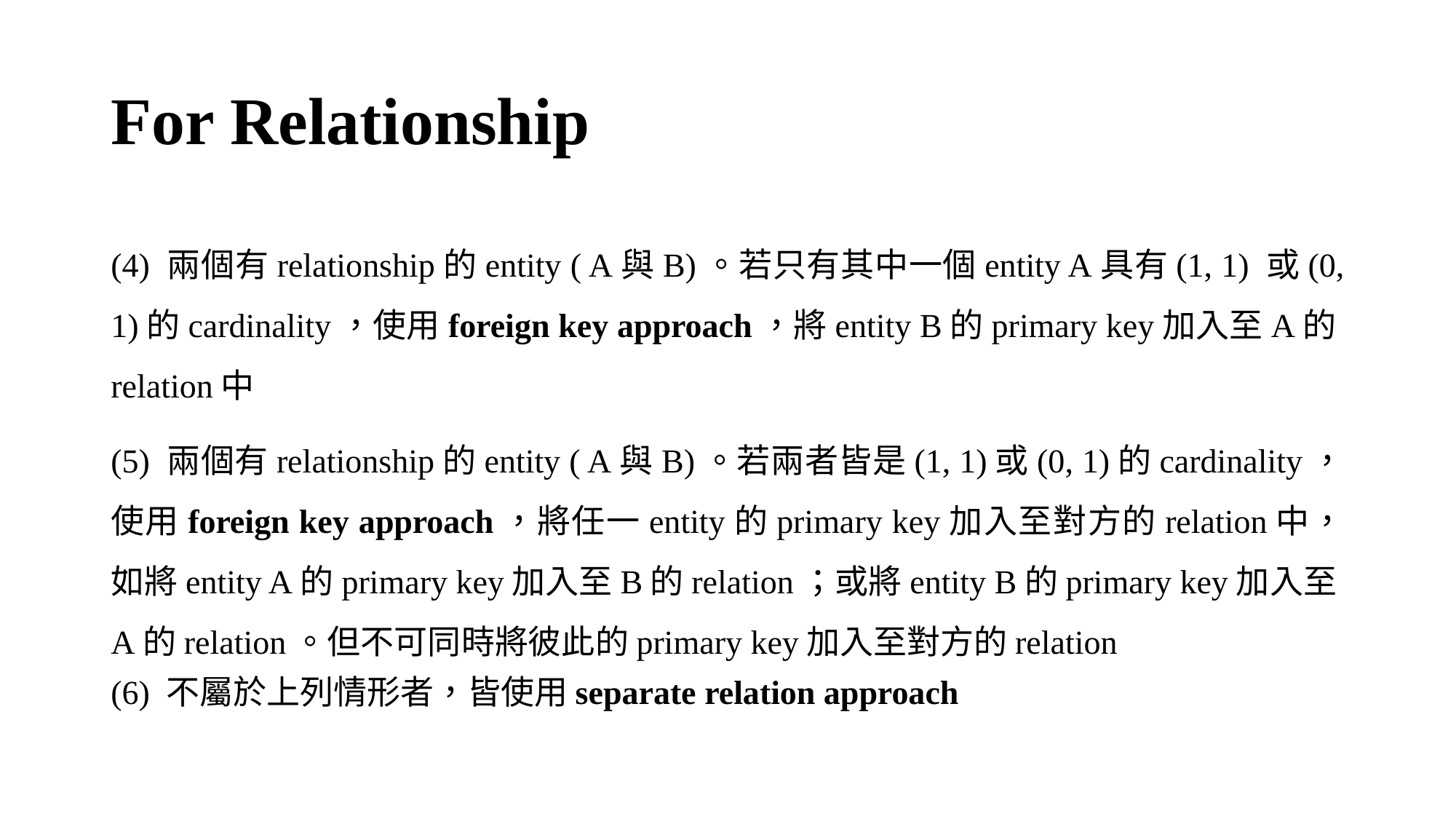

# For Relationship
(4) 兩個有relationship的entity ( A與B)。若只有其中一個entity A具有(1, 1) 或(0, 1)的cardinality，使用foreign key approach，將entity B的primary key加入至A的relation中
(5) 兩個有relationship的entity ( A與B)。若兩者皆是(1, 1)或(0, 1)的cardinality，使用foreign key approach，將任一entity的primary key加入至對方的relation中，如將entity A的primary key加入至B的relation；或將entity B的primary key加入至A的relation。但不可同時將彼此的primary key加入至對方的relation
(6) 不屬於上列情形者，皆使用separate relation approach